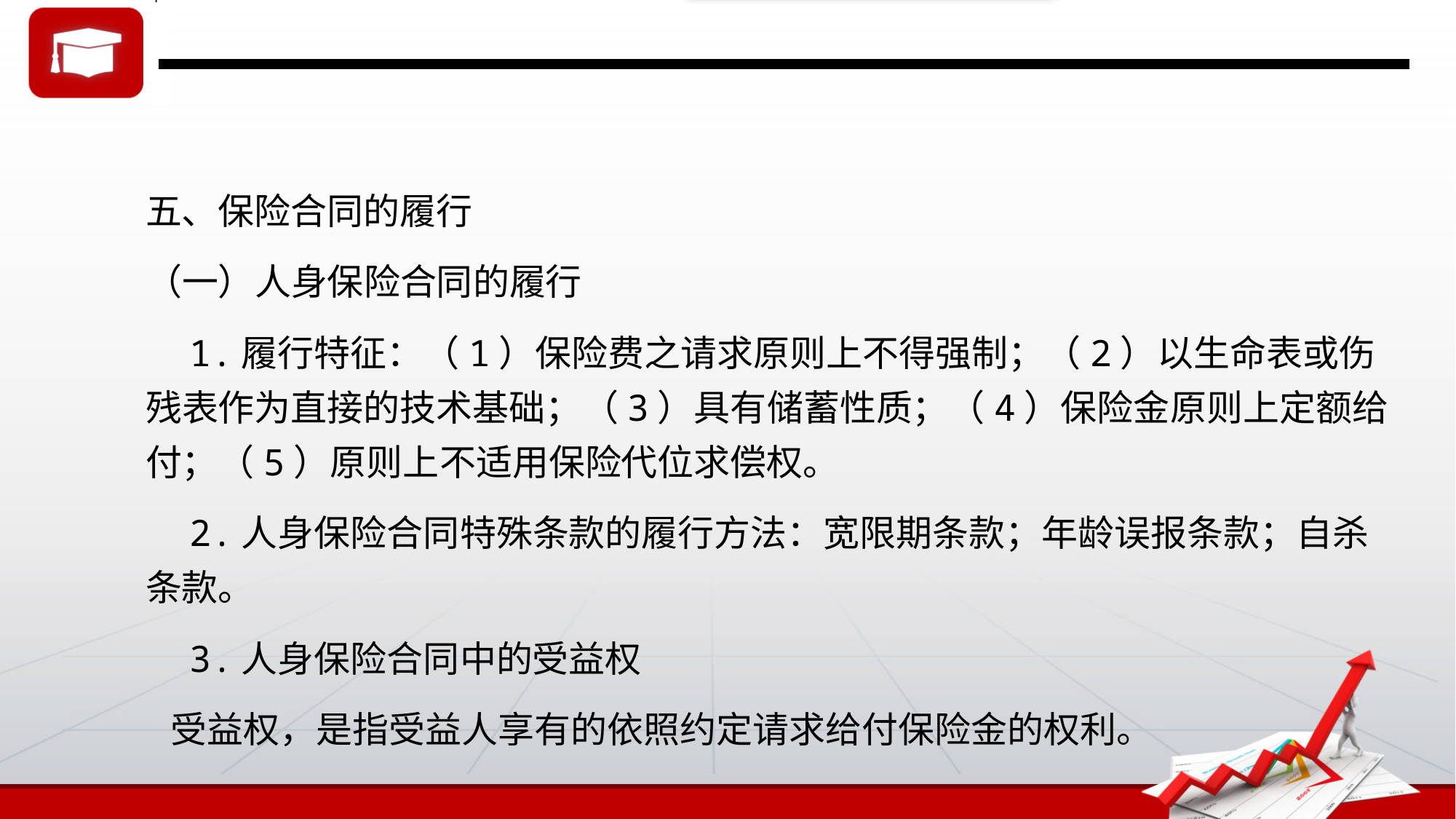

五、保险合同的履行
（一）人身保险合同的履行
  1.履行特征：（1）保险费之请求原则上不得强制；（2）以生命表或伤残表作为直接的技术基础；（3）具有储蓄性质；（4）保险金原则上定额给付；（5）原则上不适用保险代位求偿权。
  2.人身保险合同特殊条款的履行方法：宽限期条款；年龄误报条款；自杀条款。
  3.人身保险合同中的受益权
  受益权，是指受益人享有的依照约定请求给付保险金的权利。